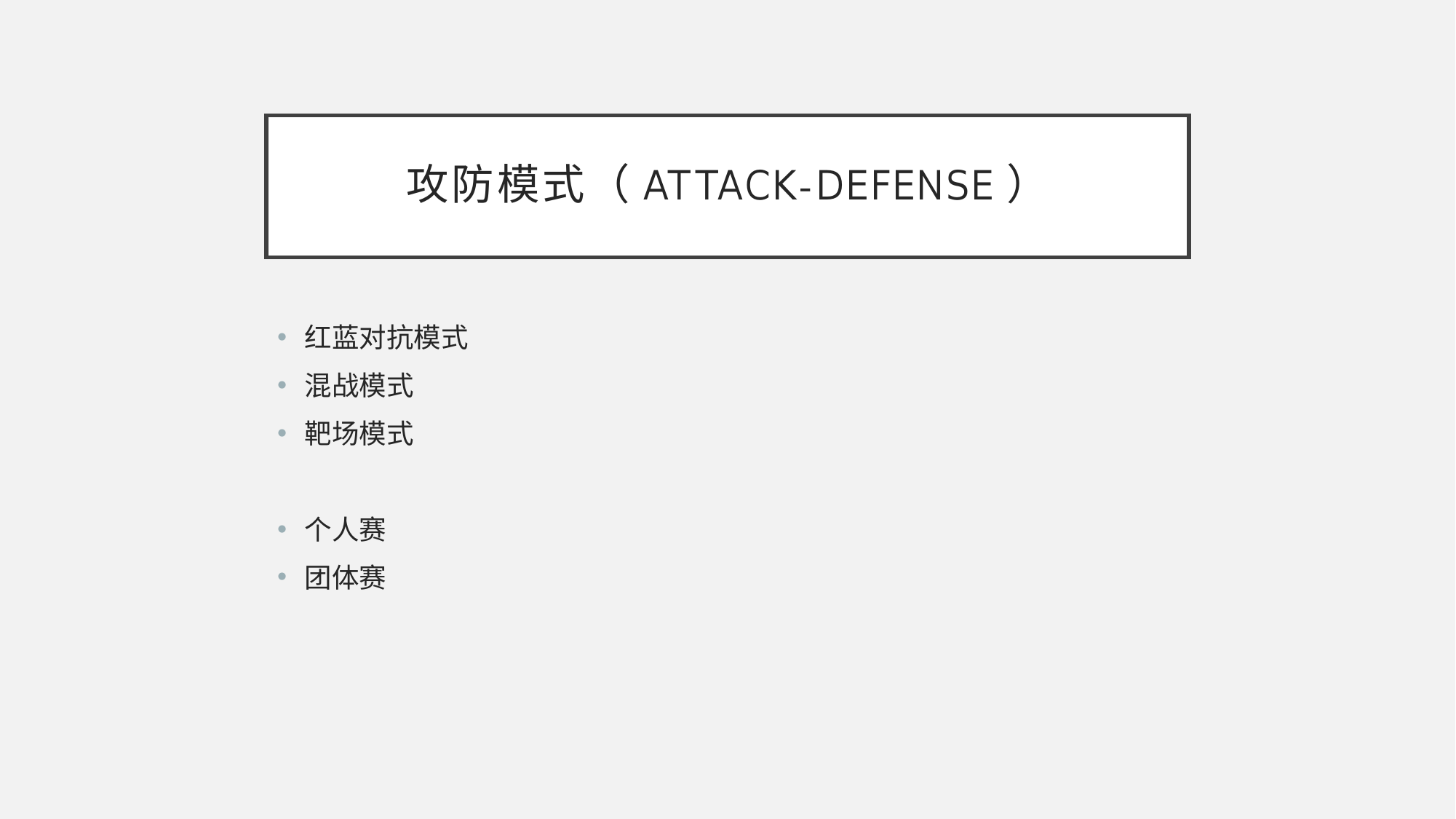

# 攻防模式（Attack-Defense）
红蓝对抗模式
混战模式
靶场模式

个人赛
团体赛